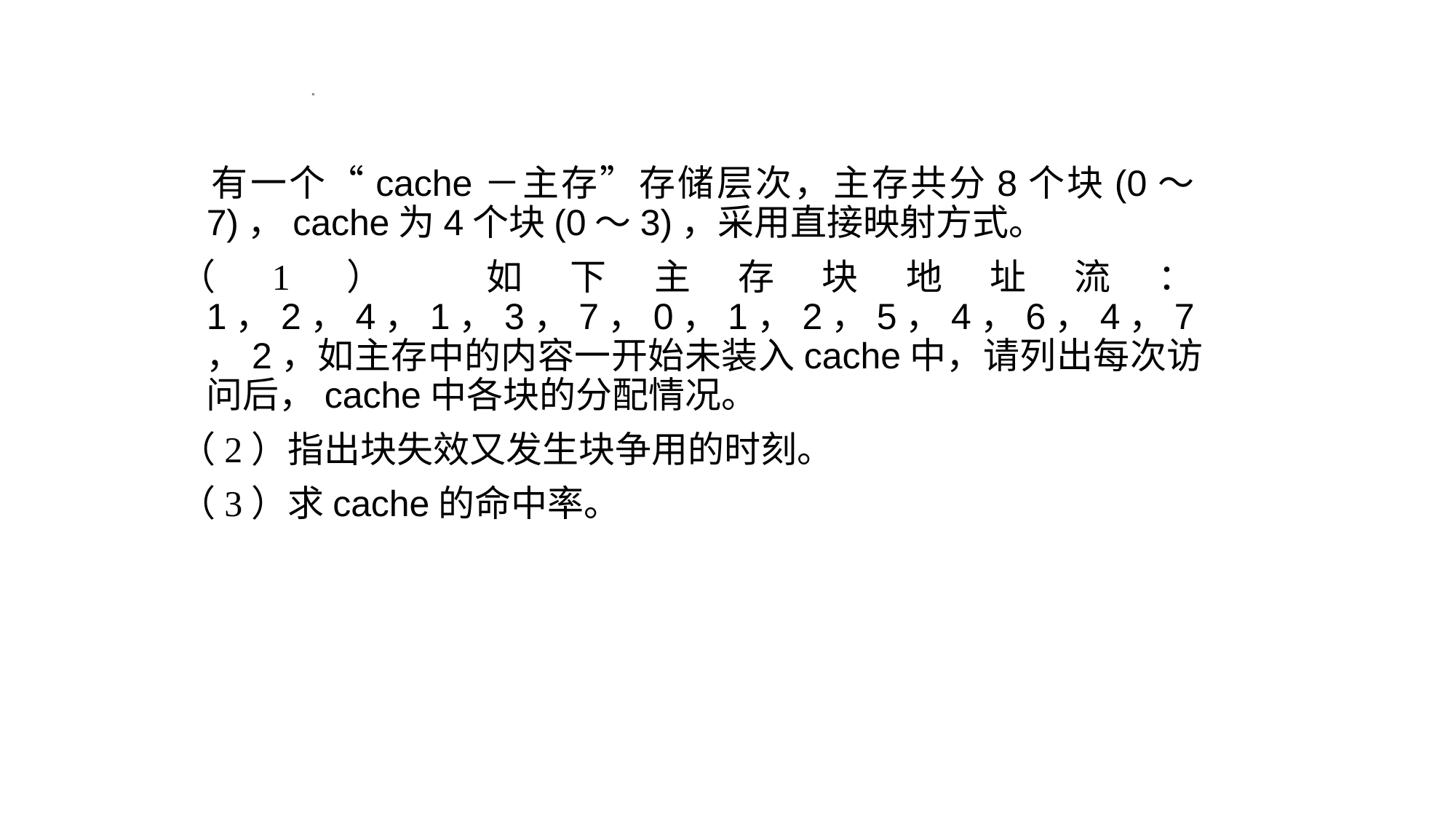

例
  有一个“cache－主存”存储层次，主存共分8个块(0～7)，cache为4个块(0～3)，采用直接映射方式。
（1） 如下主存块地址流：1，2，4，1，3，7，0，1，2，5，4，6，4，7，2，如主存中的内容一开始未装入cache中，请列出每次访问后，cache中各块的分配情况。
（2）指出块失效又发生块争用的时刻。
（3）求cache的命中率。